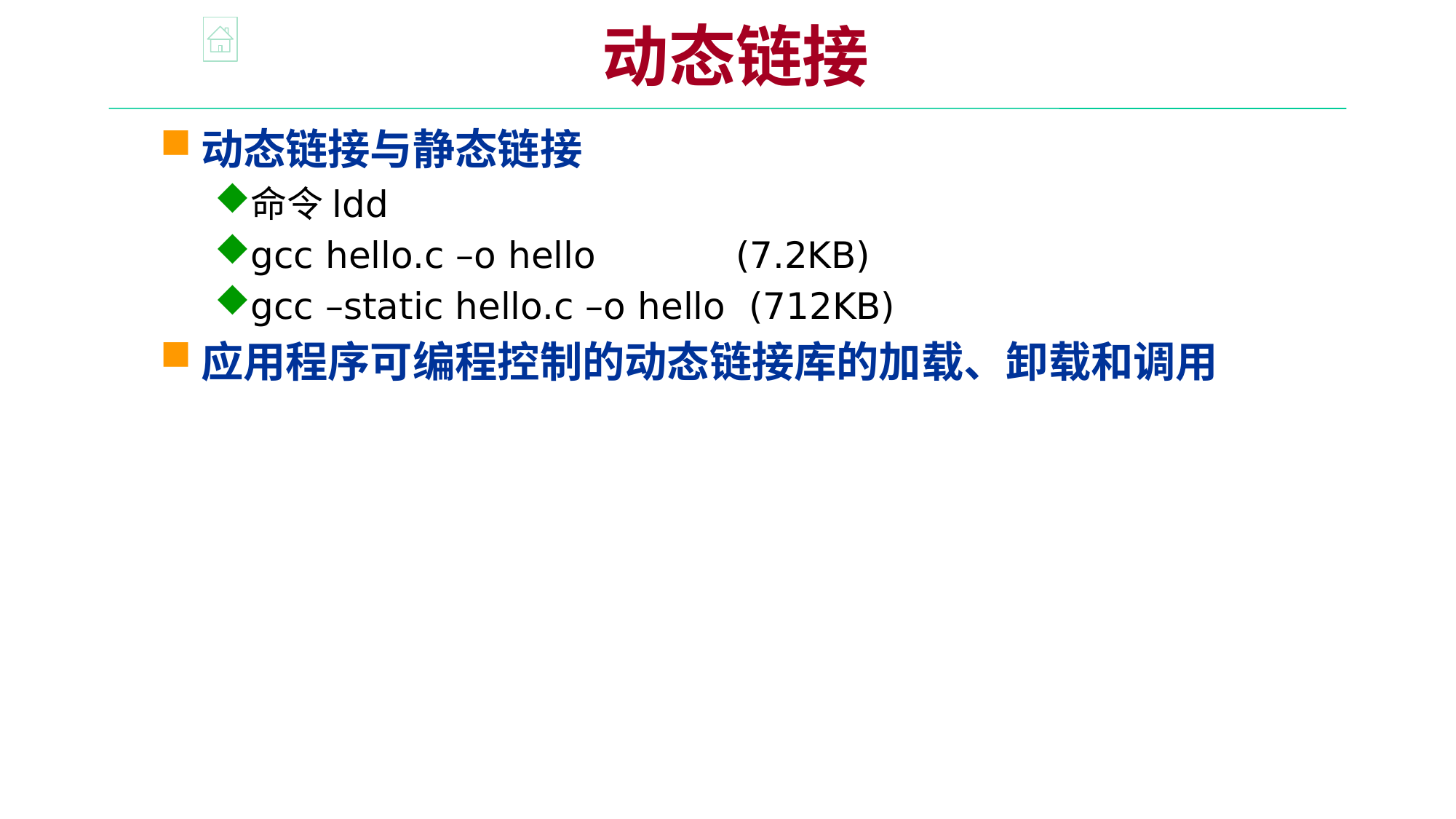

动态链接

动态链接与静态链接
命令ldd
gcc hello.c –o hello            (7.2KB)
gcc –static hello.c –o hello  (712KB)
应用程序可编程控制的动态链接库的加载、卸载和调用